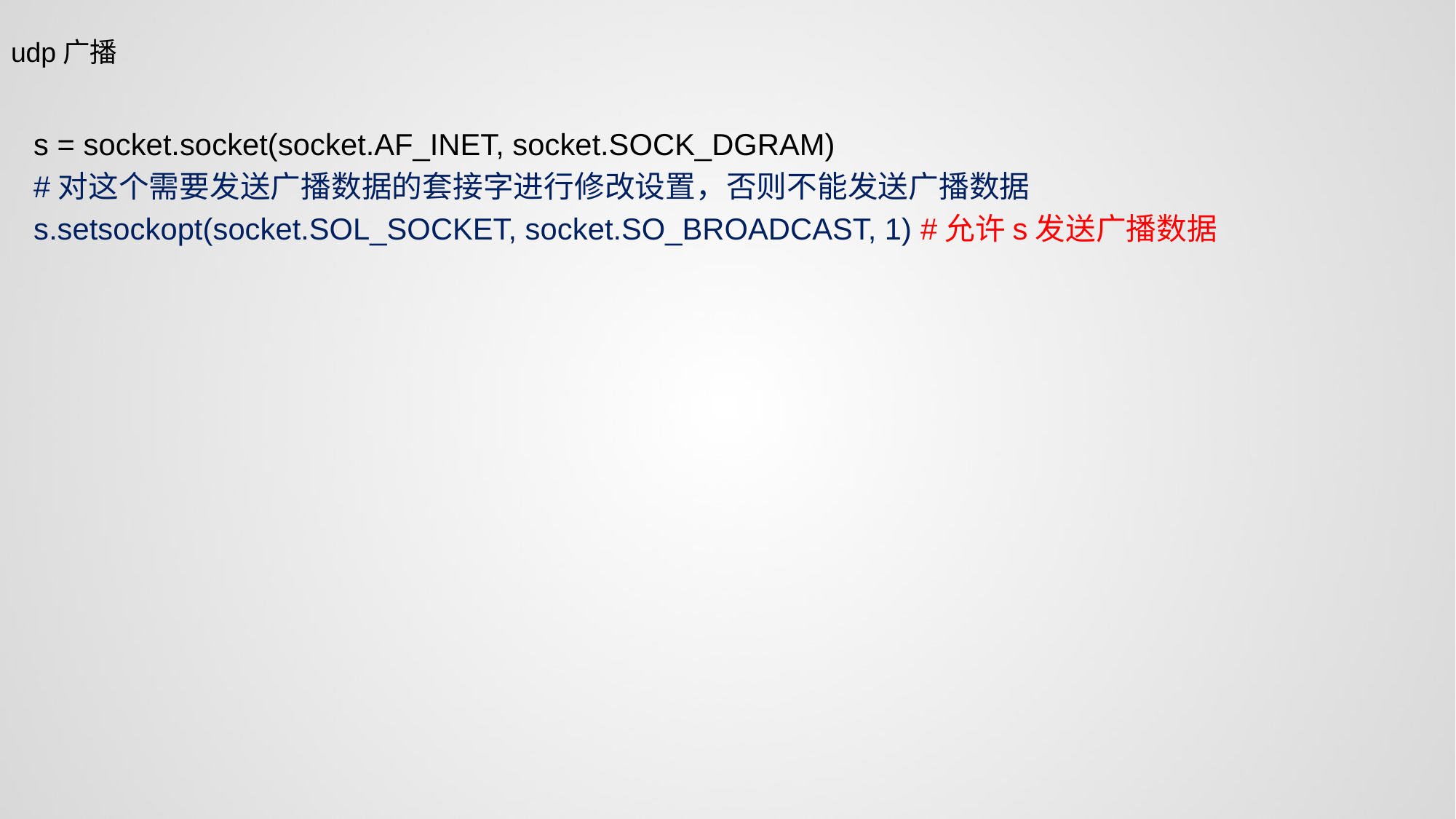

udp广播
s = socket.socket(socket.AF_INET, socket.SOCK_DGRAM)
#对这个需要发送广播数据的套接字进行修改设置，否则不能发送广播数据
s.setsockopt(socket.SOL_SOCKET, socket.SO_BROADCAST, 1) #允许s发送广播数据